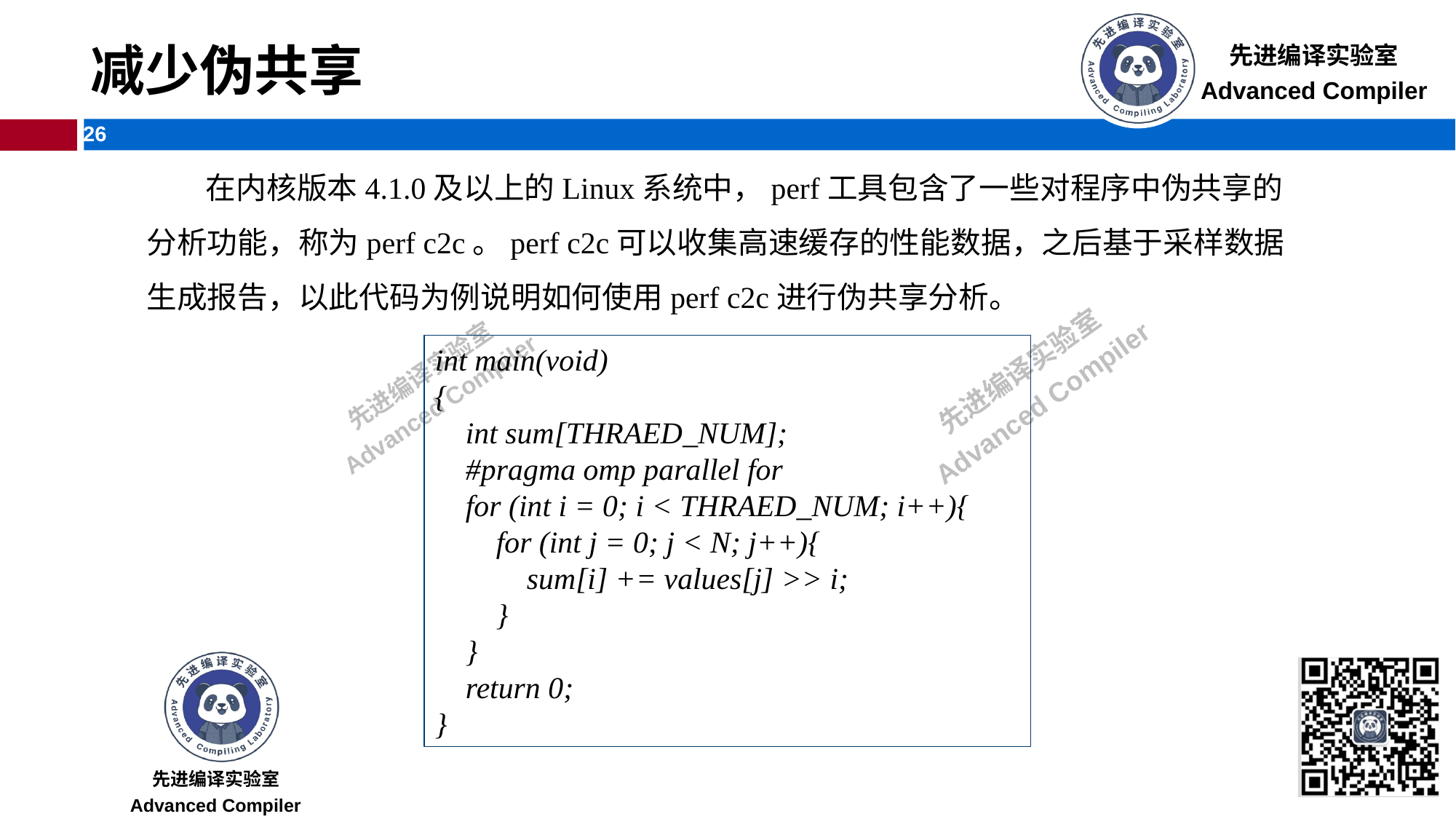

# 减少伪共享
   在内核版本4.1.0及以上的Linux系统中，perf工具包含了一些对程序中伪共享的分析功能，称为perf c2c。perf c2c可以收集高速缓存的性能数据，之后基于采样数据生成报告，以此代码为例说明如何使用perf c2c进行伪共享分析。
int main(void)
{
    int sum[THRAED_NUM];
    #pragma omp parallel for
    for (int i = 0; i < THRAED_NUM; i++){
        for (int j = 0; j < N; j++){
            sum[i] += values[j] >> i;
        }
    }
    return 0;
}